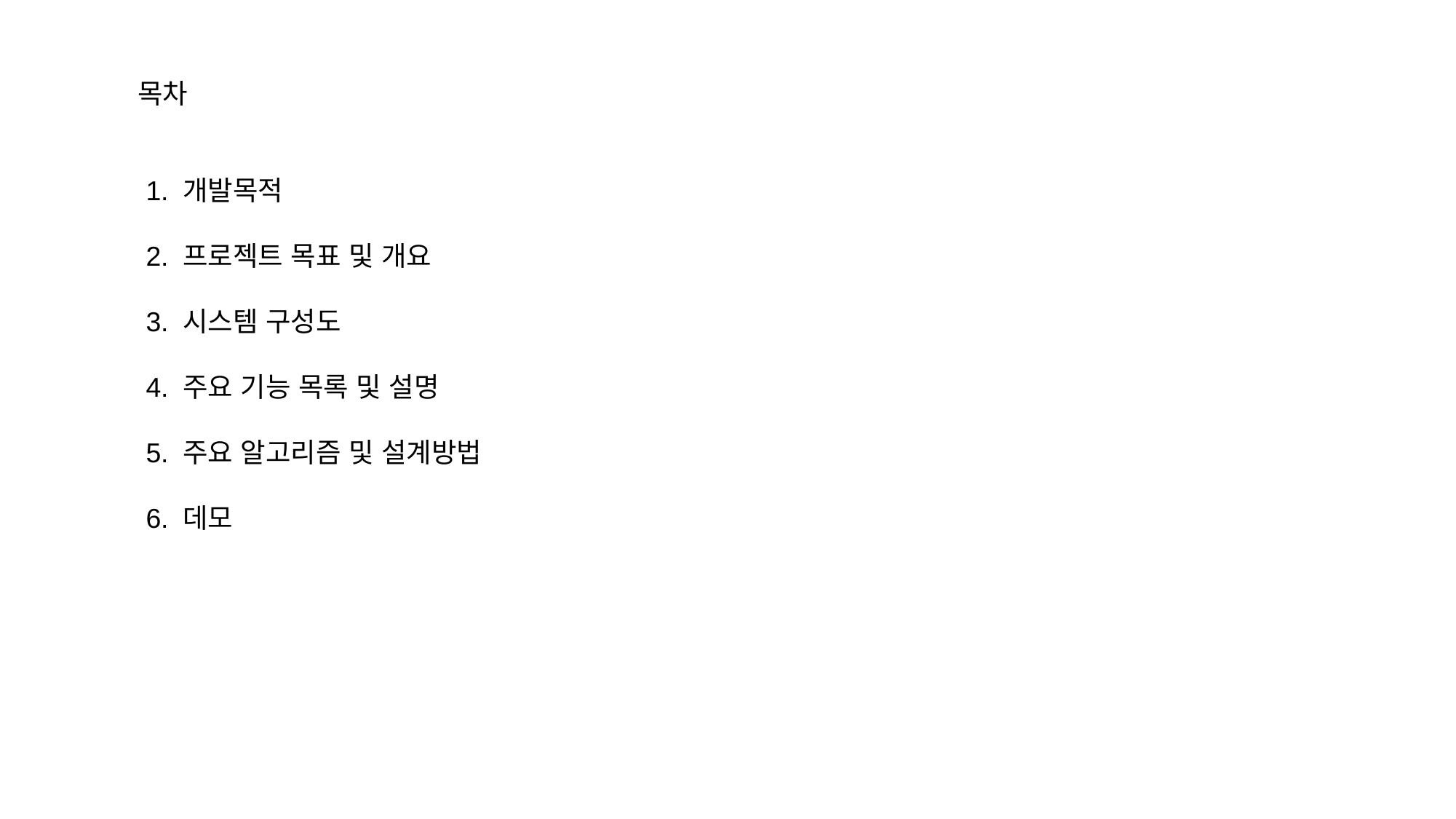

목차
1. 개발목적

2. 프로젝트 목표 및 개요

3. 시스템 구성도

4. 주요 기능 목록 및 설명

5. 주요 알고리즘 및 설계방법

6. 데모